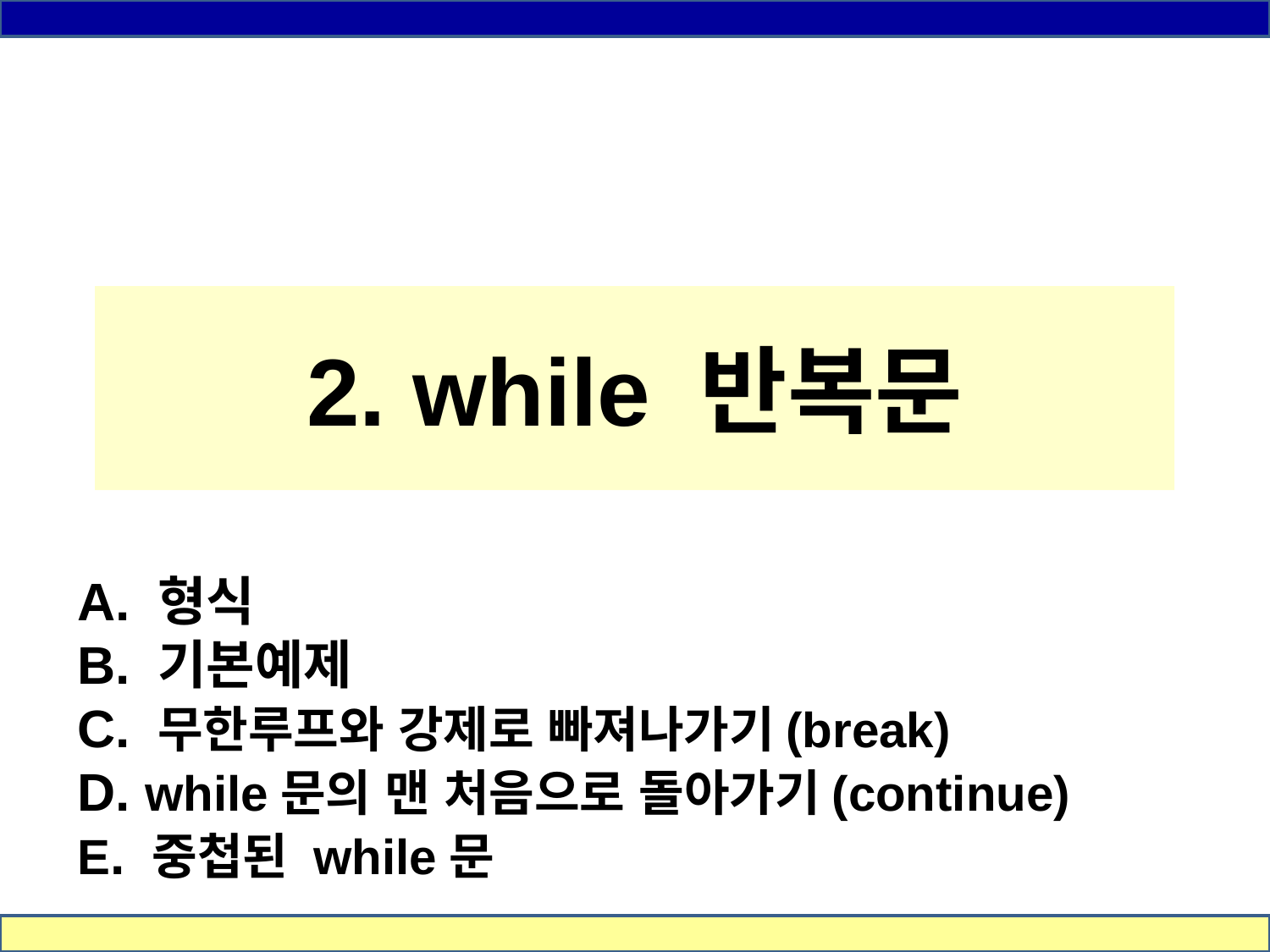

2. while 반복문
# A. 형식 B. 기본예제 C. 무한루프와 강제로 빠져나가기(break) D. while문의 맨 처음으로 돌아가기(continue) E. 중첩된 while문